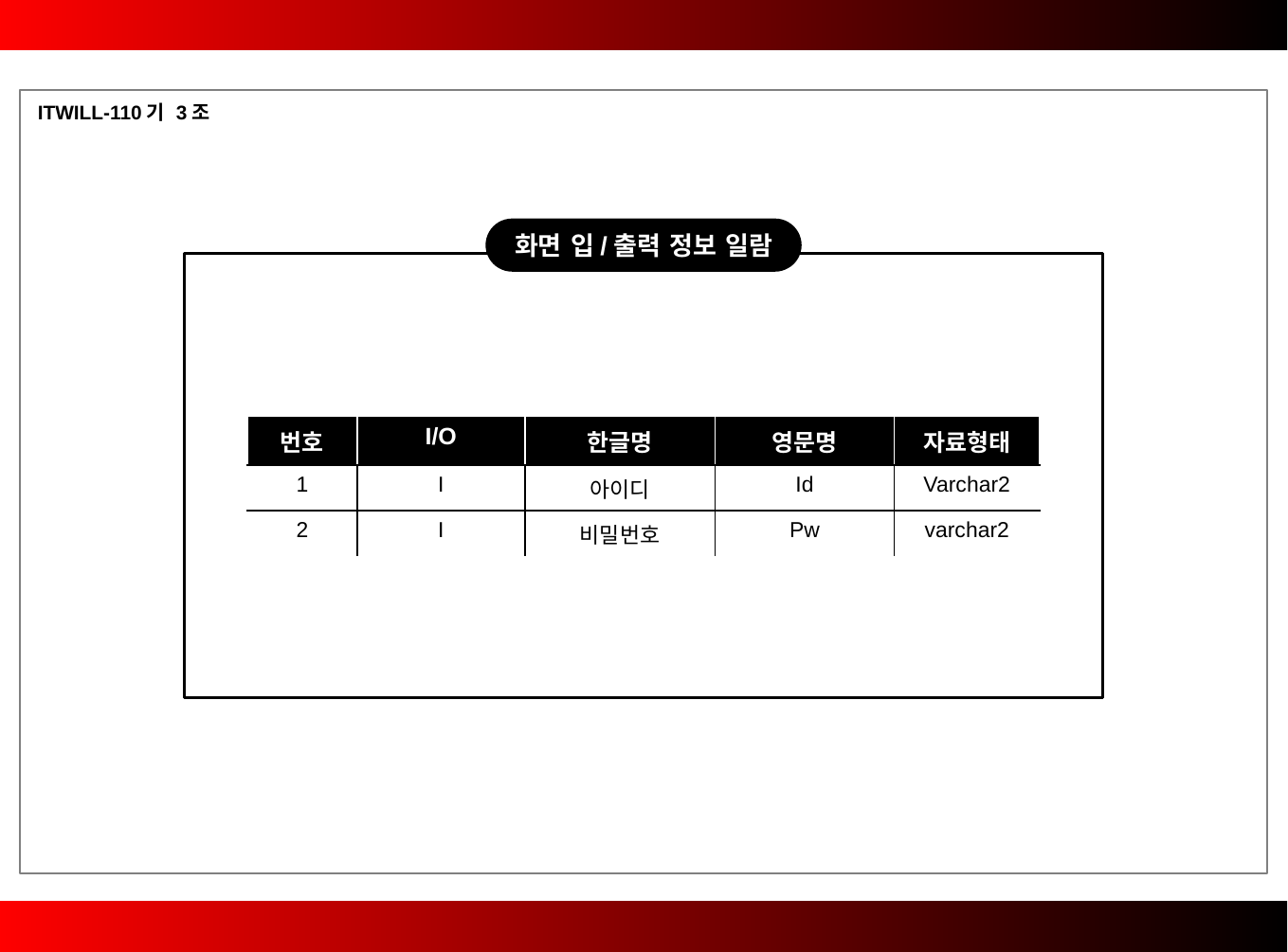

ITWILL-110기 3조
화면 입/출력 정보 일람

| 번호 | I/O | 한글명 | 영문명 | 자료형태 |
| --- | --- | --- | --- | --- |
| 1 | I | 아이디 | Id | Varchar2 |
| 2 | I | 비밀번호 | Pw | varchar2 |